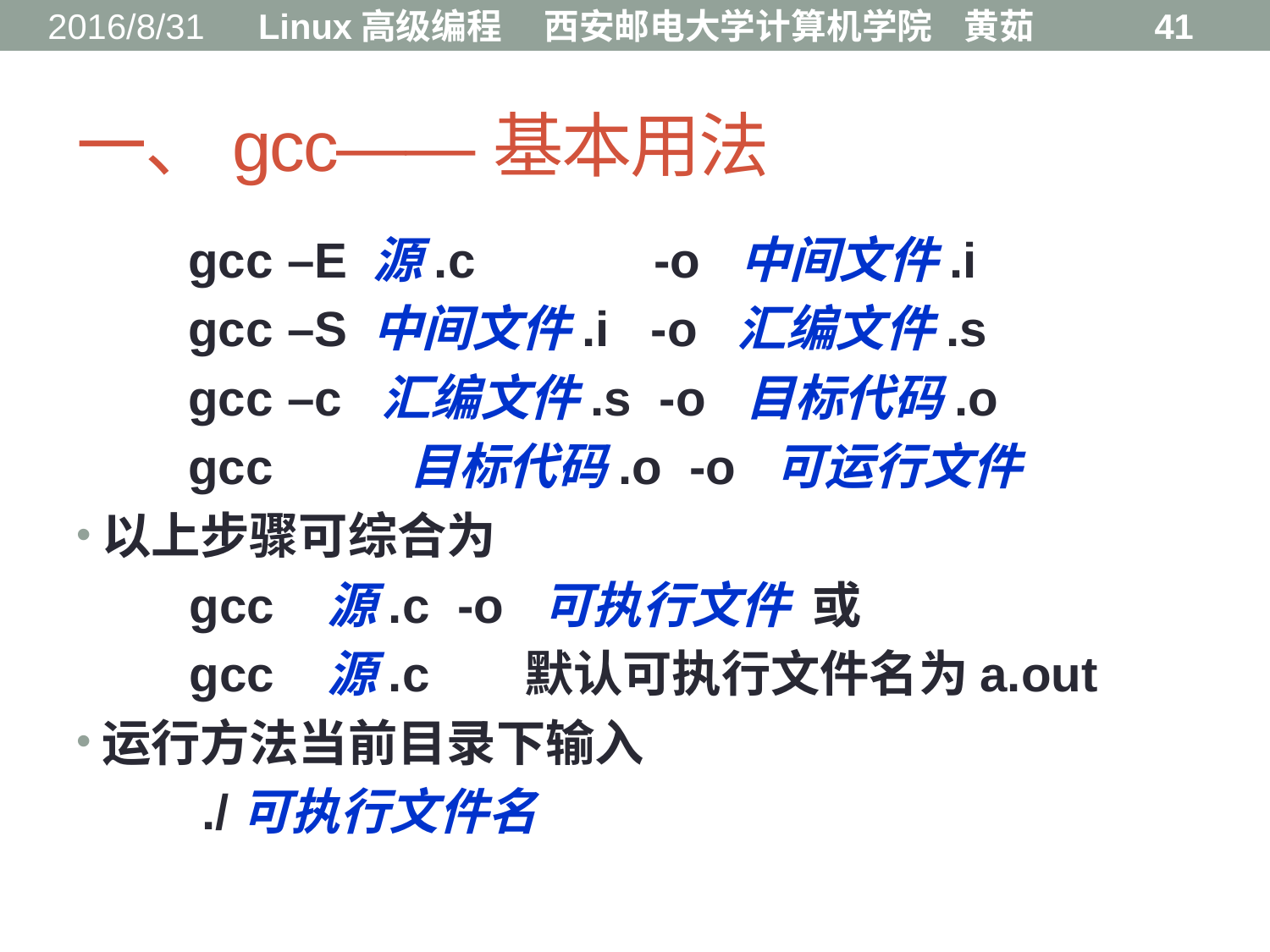

2016/8/31
Linux高级编程    西安邮电大学计算机学院   黄茹
41
# 一、gcc——基本用法
gcc –E 源.c             -o  中间文件.i
gcc –S 中间文件.i   -o  汇编文件.s
gcc –c  汇编文件.s  -o  目标代码.o
gcc         目标代码.o  -o  可运行文件
以上步骤可综合为
 gcc   源.c  -o  可执行文件  或
 gcc   源.c      默认可执行文件名为a.out
运行方法当前目录下输入
 ./可执行文件名